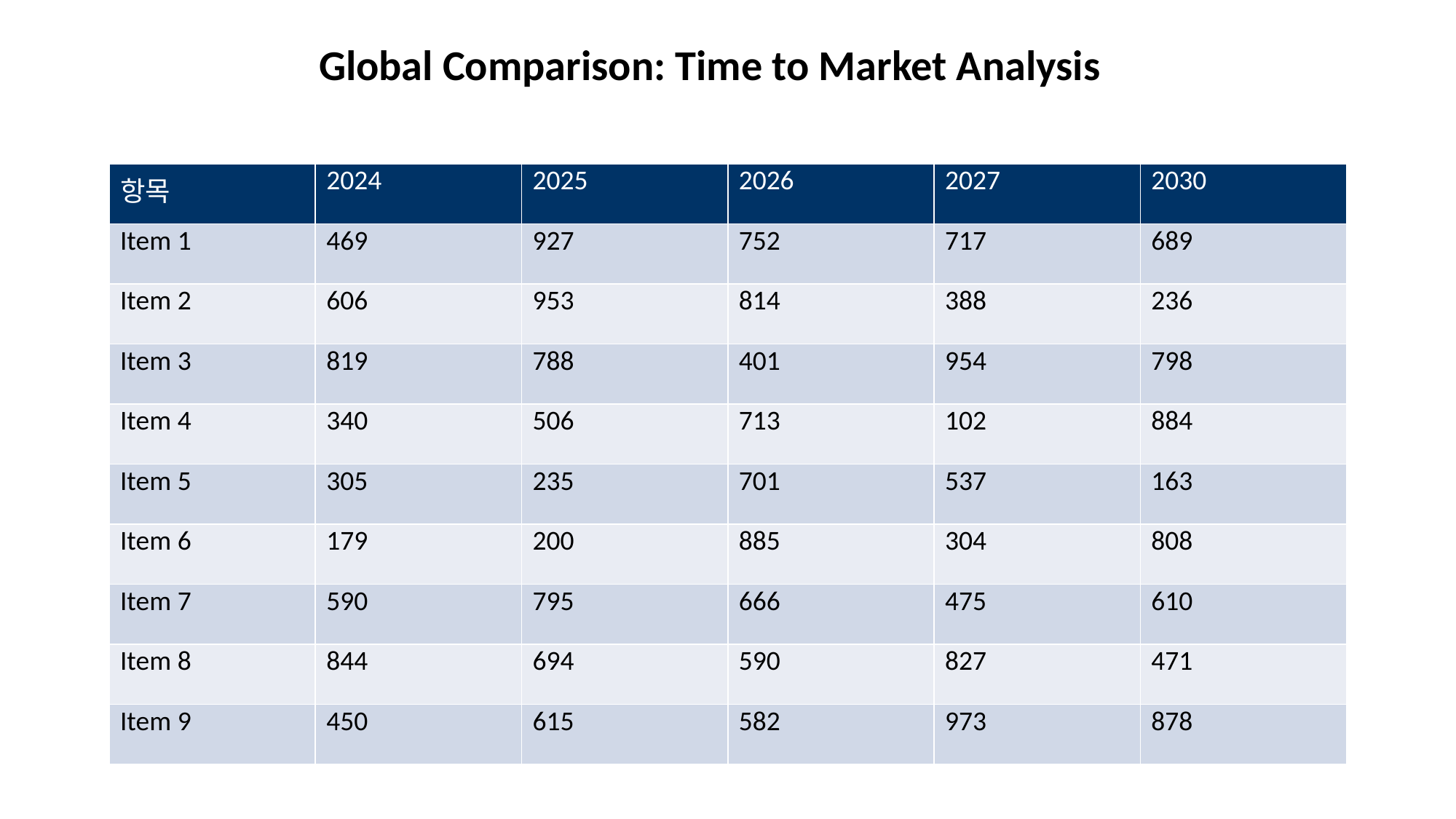

Global Comparison: Time to Market Analysis
#
| 항목 | 2024 | 2025 | 2026 | 2027 | 2030 |
| --- | --- | --- | --- | --- | --- |
| Item 1 | 469 | 927 | 752 | 717 | 689 |
| Item 2 | 606 | 953 | 814 | 388 | 236 |
| Item 3 | 819 | 788 | 401 | 954 | 798 |
| Item 4 | 340 | 506 | 713 | 102 | 884 |
| Item 5 | 305 | 235 | 701 | 537 | 163 |
| Item 6 | 179 | 200 | 885 | 304 | 808 |
| Item 7 | 590 | 795 | 666 | 475 | 610 |
| Item 8 | 844 | 694 | 590 | 827 | 471 |
| Item 9 | 450 | 615 | 582 | 973 | 878 |